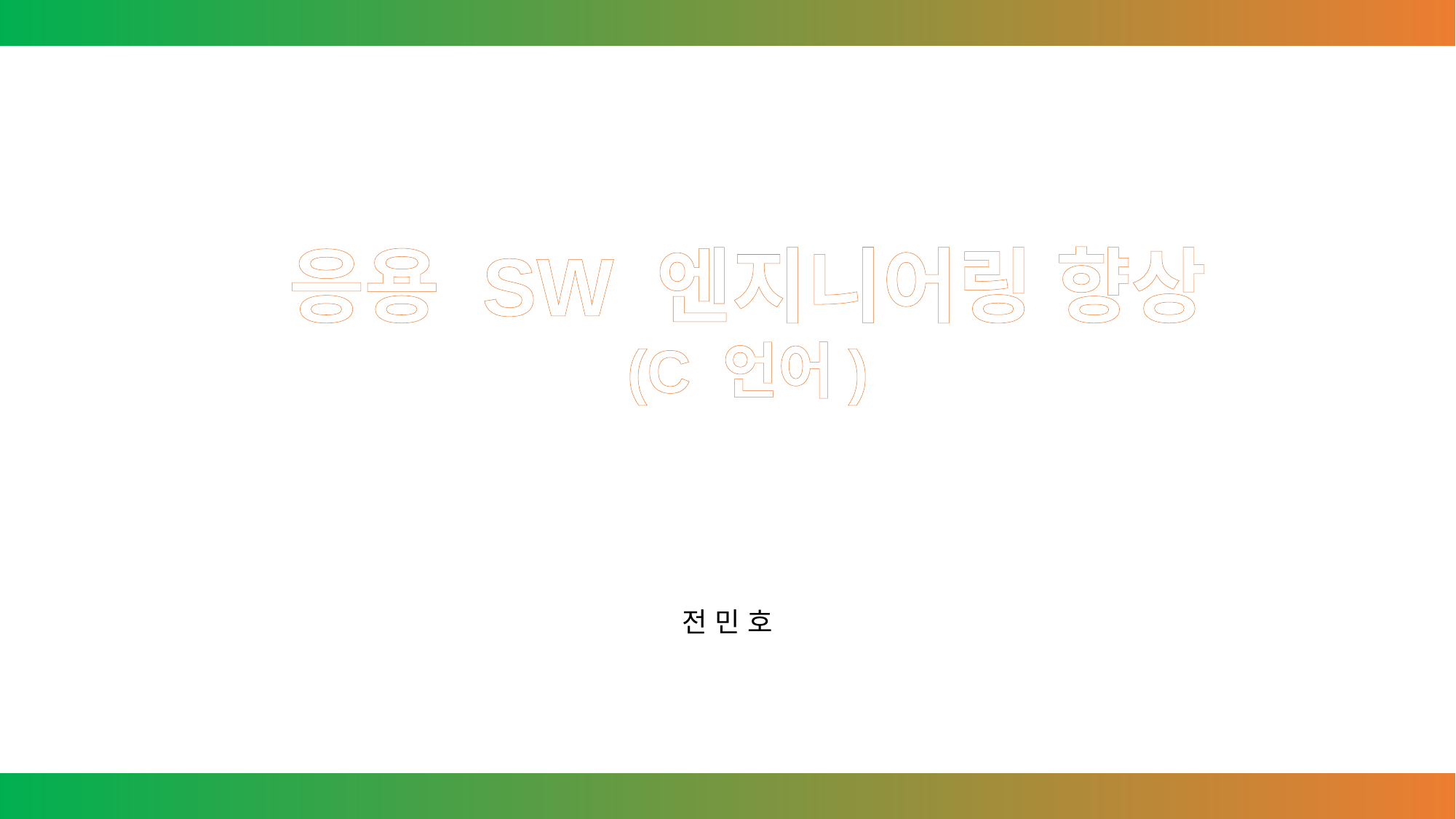

응용 SW 엔지니어링 향상
(C 언어)
전 민 호